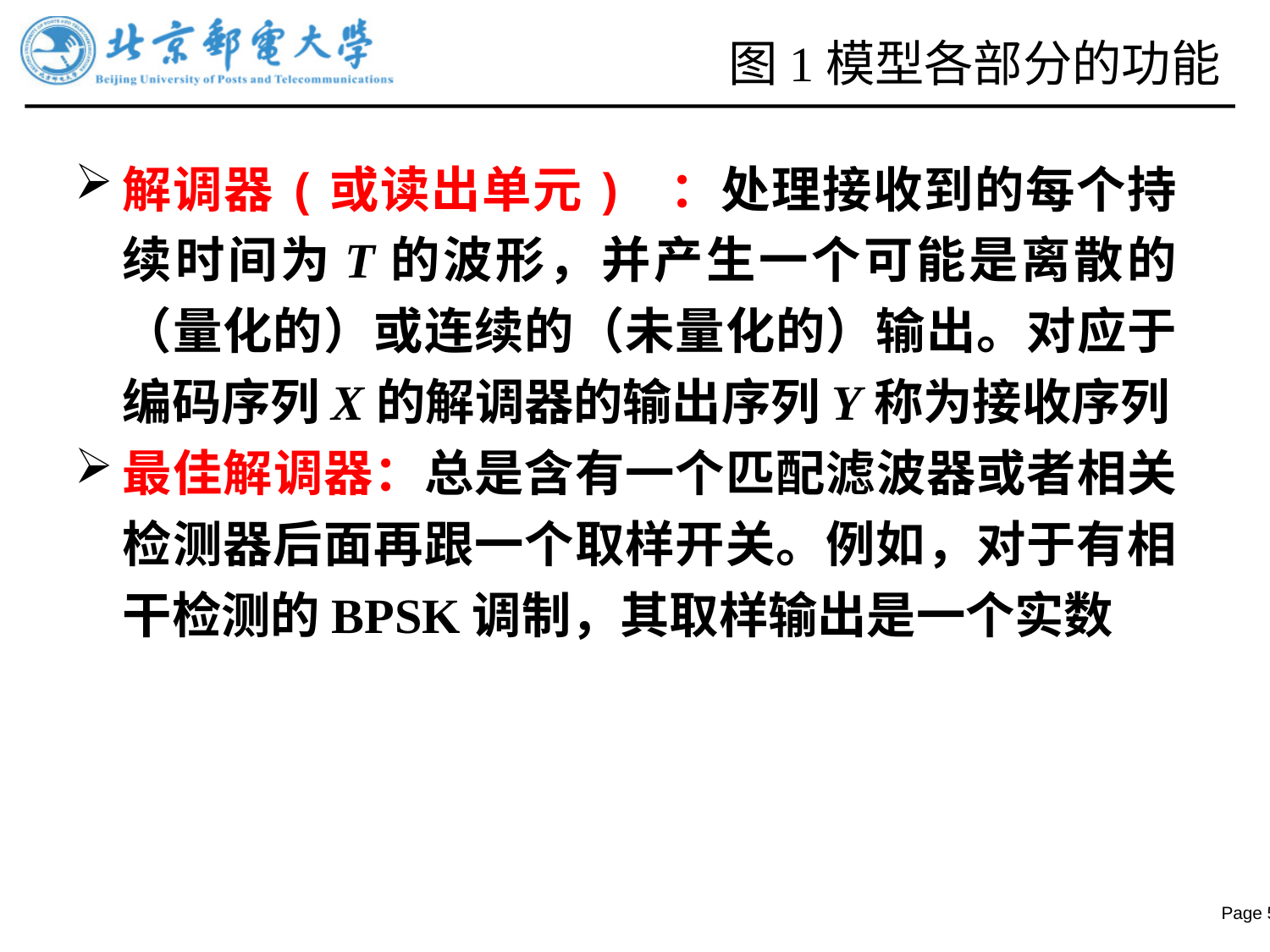

# 图1模型各部分的功能
解调器(或读出单元) ：处理接收到的每个持续时间为T的波形，并产生一个可能是离散的（量化的）或连续的（未量化的）输出。对应于编码序列X的解调器的输出序列Y称为接收序列
最佳解调器：总是含有一个匹配滤波器或者相关检测器后面再跟一个取样开关。例如，对于有相干检测的BPSK调制，其取样输出是一个实数